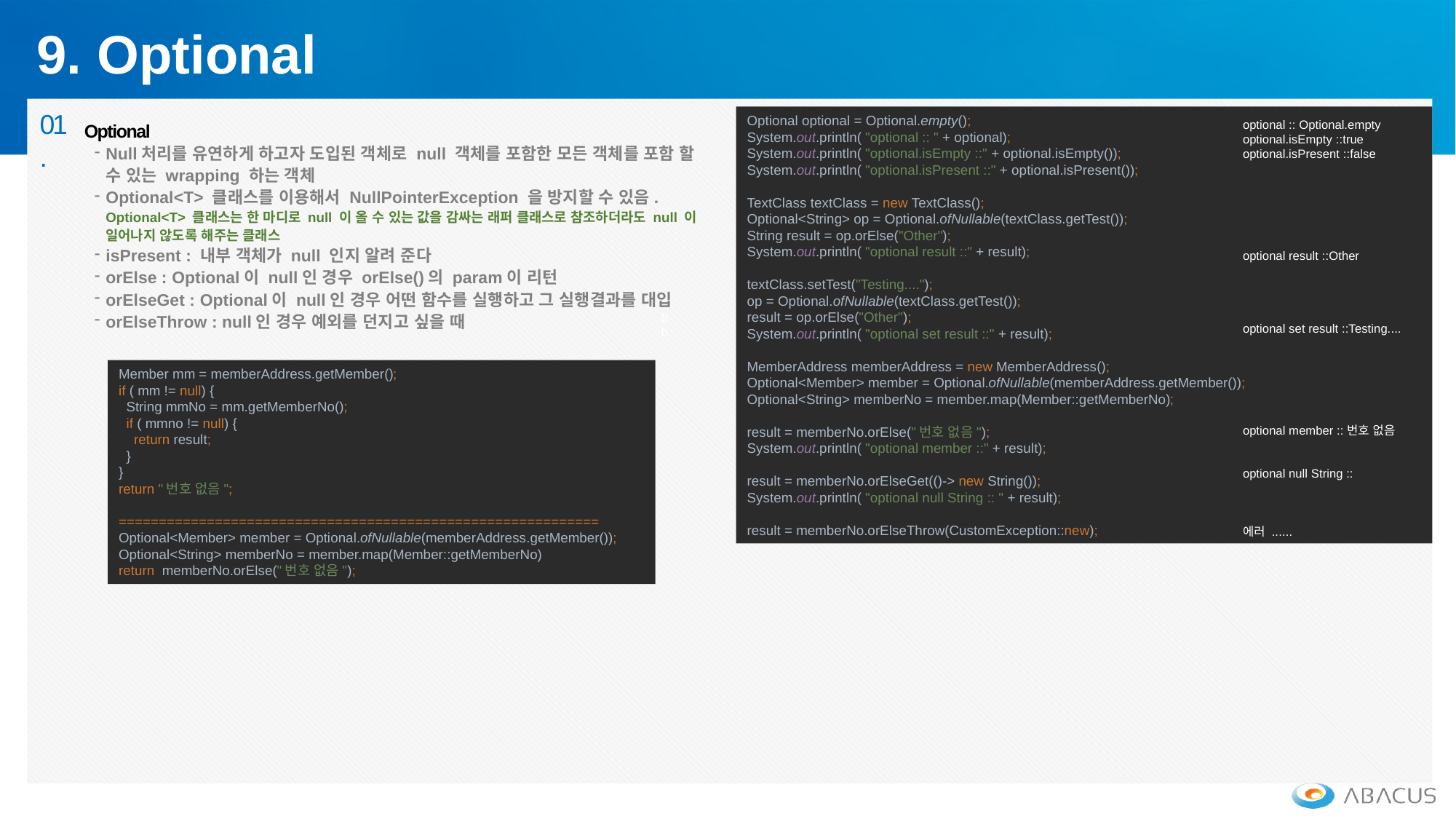

9. Optional

01.
Optional
Null처리를 유연하게 하고자 도입된 객체로 null 객체를 포함한 모든 객체를 포함 할 수 있는 wrapping 하는 객체
Optional<T> 클래스를 이용해서 NullPointerException 을 방지할 수 있음. Optional<T> 클래스는 한 마디로 null 이 올 수 있는 값을 감싸는 래퍼 클래스로 참조하더라도 null 이 일어나지 않도록 해주는 클래스
isPresent : 내부 객체가 null 인지 알려 준다
orElse : Optional이 null인 경우 orElse()의 param이 리턴
orElseGet : Optional이 null인 경우 어떤 함수를 실행하고 그 실행결과를 대입
orElseThrow : null인 경우 예외를 던지고 싶을 때
Optional optional = Optional.empty();
System.out.println( "optional :: " + optional);
System.out.println( "optional.isEmpty ::" + optional.isEmpty());
System.out.println( "optional.isPresent ::" + optional.isPresent());
TextClass textClass = new TextClass();
Optional<String> op = Optional.ofNullable(textClass.getTest());
String result = op.orElse("Other");
System.out.println( "optional result ::" + result);
textClass.setTest("Testing....");
op = Optional.ofNullable(textClass.getTest());
result = op.orElse("Other");
System.out.println( "optional set result ::" + result);
MemberAddress memberAddress = new MemberAddress();
Optional<Member> member = Optional.ofNullable(memberAddress.getMember());
Optional<String> memberNo = member.map(Member::getMemberNo);
result = memberNo.orElse("번호 없음");
System.out.println( "optional member ::" + result);
result = memberNo.orElseGet(()-> new String());
System.out.println( "optional null String :: " + result);
result = memberNo.orElseThrow(CustomException::new);
optional :: Optional.empty
optional.isEmpty ::true
optional.isPresent ::false

optional result ::Other

optional set result ::Testing....

optional member ::번호 없음

optional null String ::

에러 ......
b
b
Member mm = memberAddress.getMember();
if ( mm != null) {
  String mmNo = mm.getMemberNo();
  if ( mmno != null) {
    return result;
  }
}
return "번호 없음";

============================================================
Optional<Member> member = Optional.ofNullable(memberAddress.getMember());
Optional<String> memberNo = member.map(Member::getMemberNo)
return  memberNo.orElse("번호 없음");